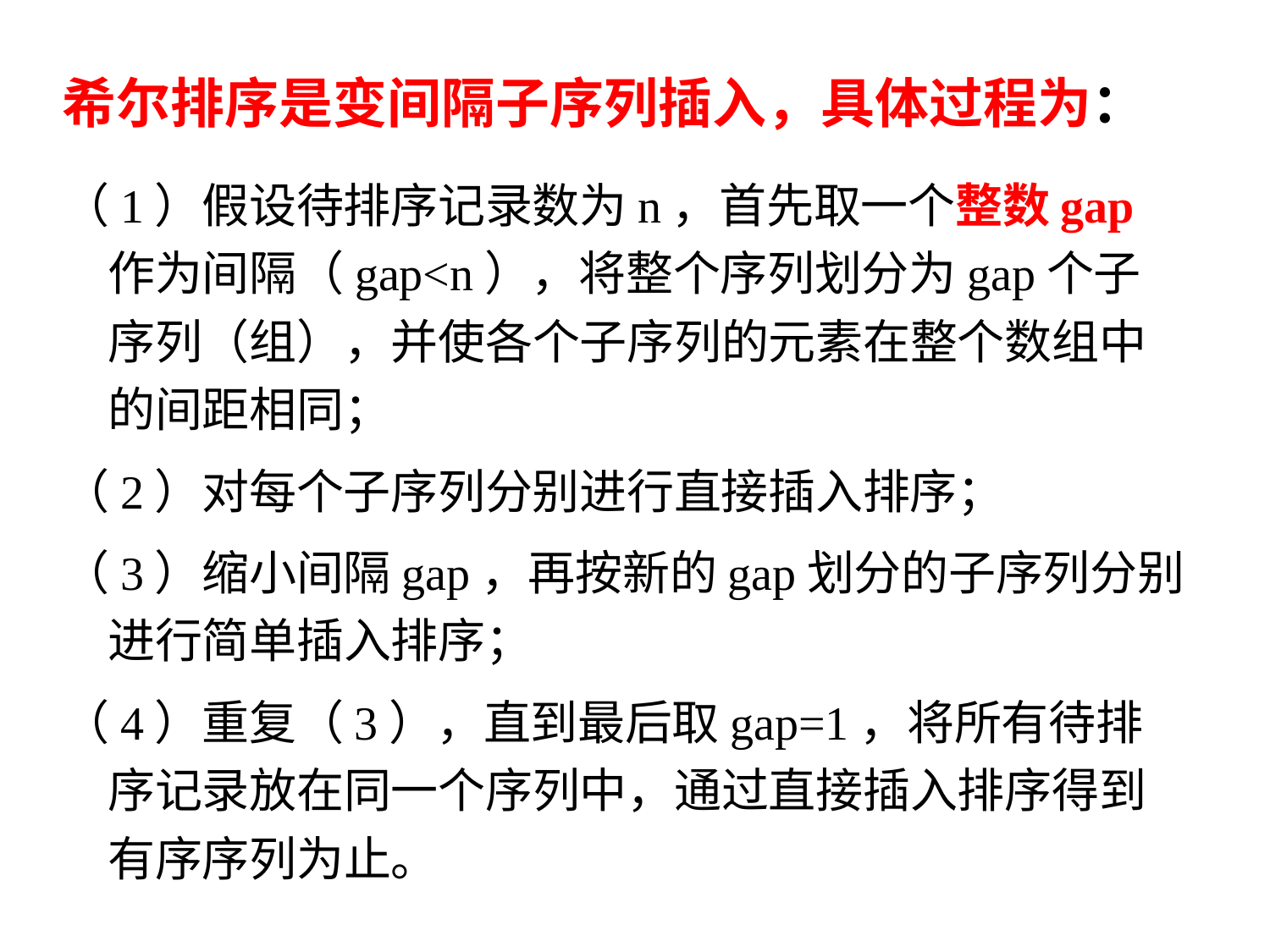

希尔排序是变间隔子序列插入，具体过程为：
（1）假设待排序记录数为n，首先取一个整数gap作为间隔（gap<n），将整个序列划分为gap个子序列（组），并使各个子序列的元素在整个数组中的间距相同；
（2）对每个子序列分别进行直接插入排序；
（3）缩小间隔gap，再按新的gap划分的子序列分别进行简单插入排序；
（4）重复（3），直到最后取gap=1，将所有待排序记录放在同一个序列中，通过直接插入排序得到有序序列为止。